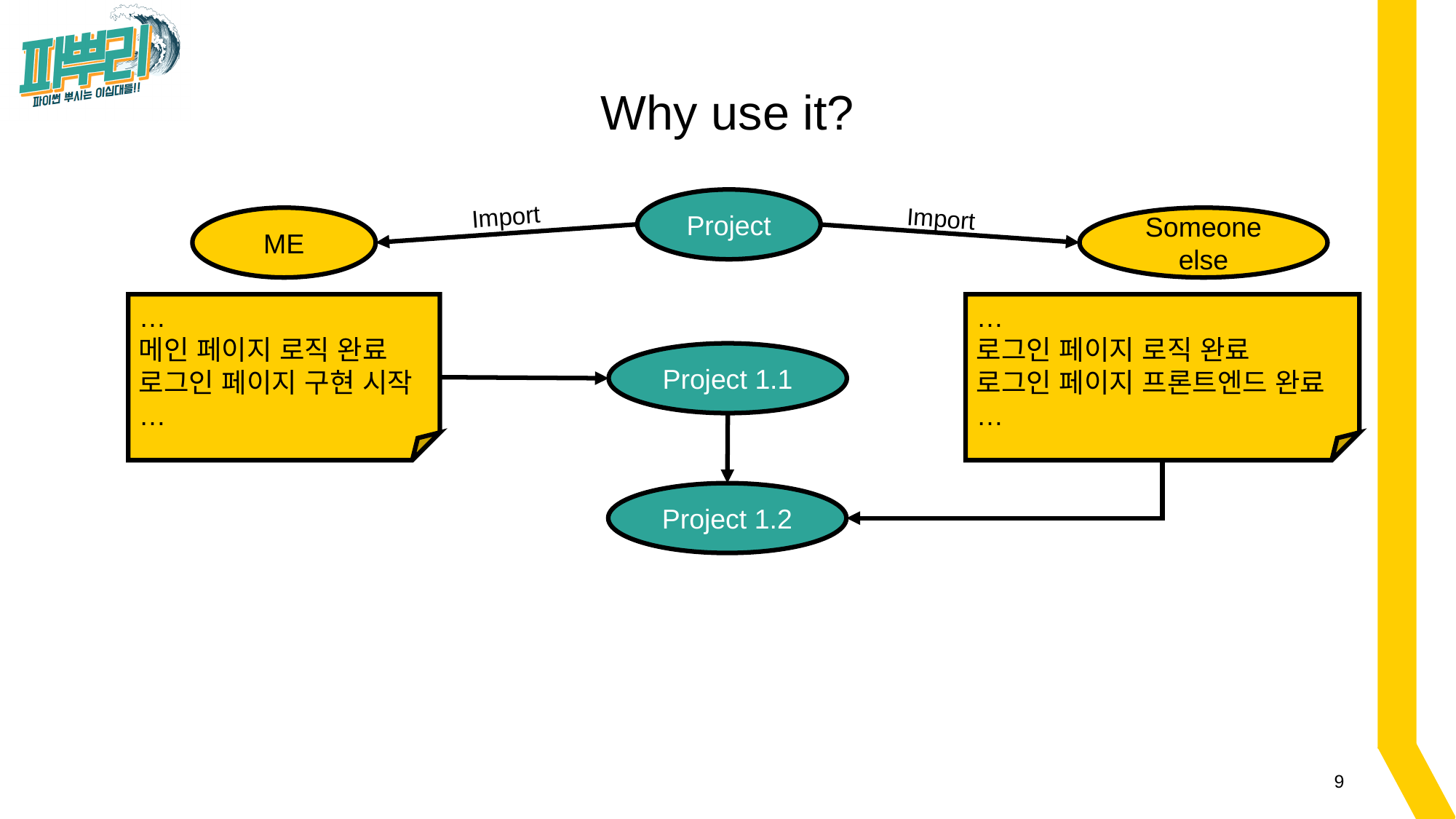

Why use it?
Project
Import
Import
ME
Someone else
…
메인 페이지 로직 완료
로그인 페이지 구현 시작
…
…
로그인 페이지 로직 완료
로그인 페이지 프론트엔드 완료
…
Project 1.1
Project 1.2
9